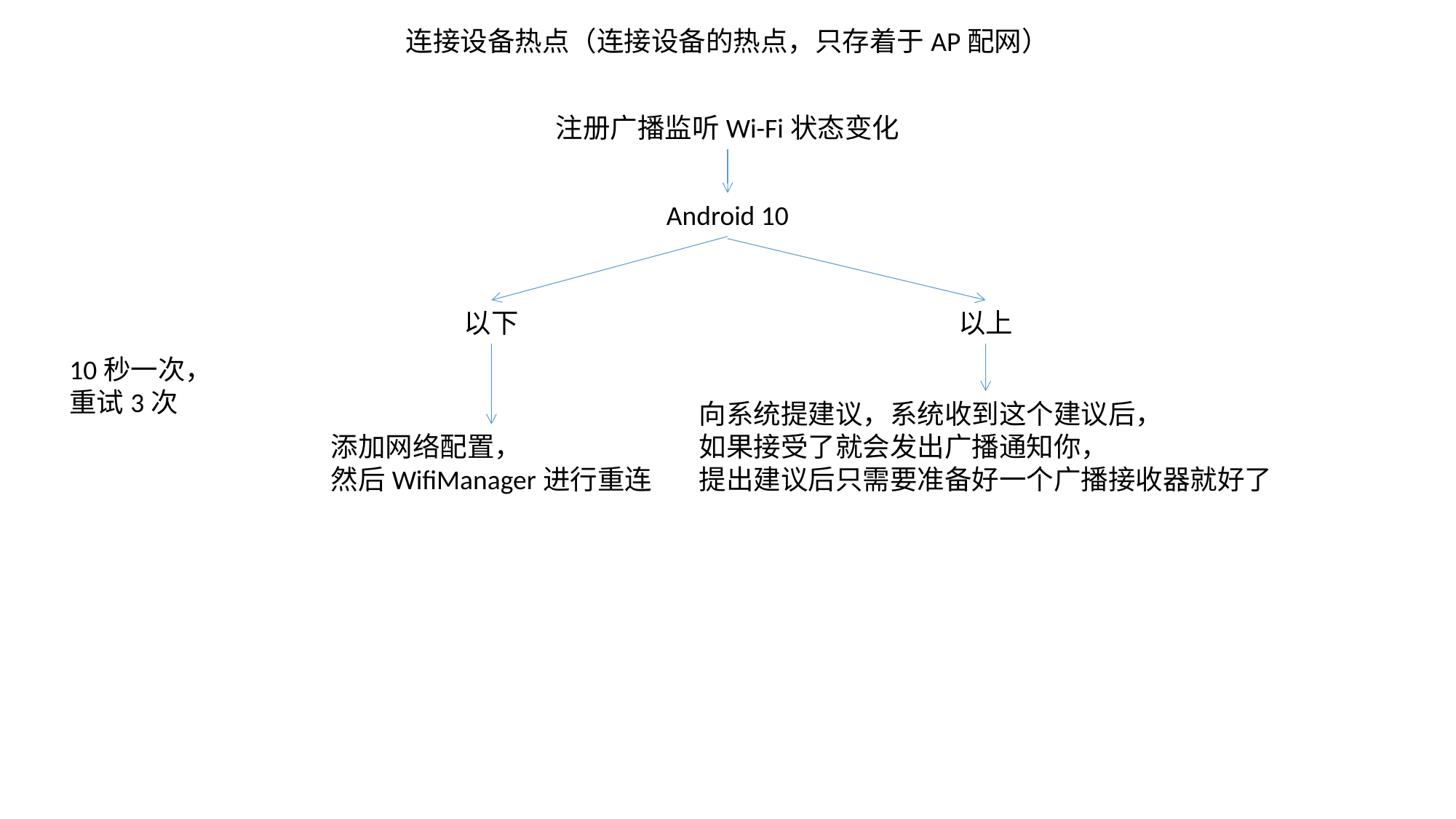

连接设备热点（连接设备的热点，只存着于AP配网）
注册广播监听Wi-Fi状态变化
Android 10
以下
以上
10秒一次，
重试3次
向系统提建议，系统收到这个建议后，
如果接受了就会发出广播通知你，
提出建议后只需要准备好一个广播接收器就好了
添加网络配置，
然后WifiManager进行重连